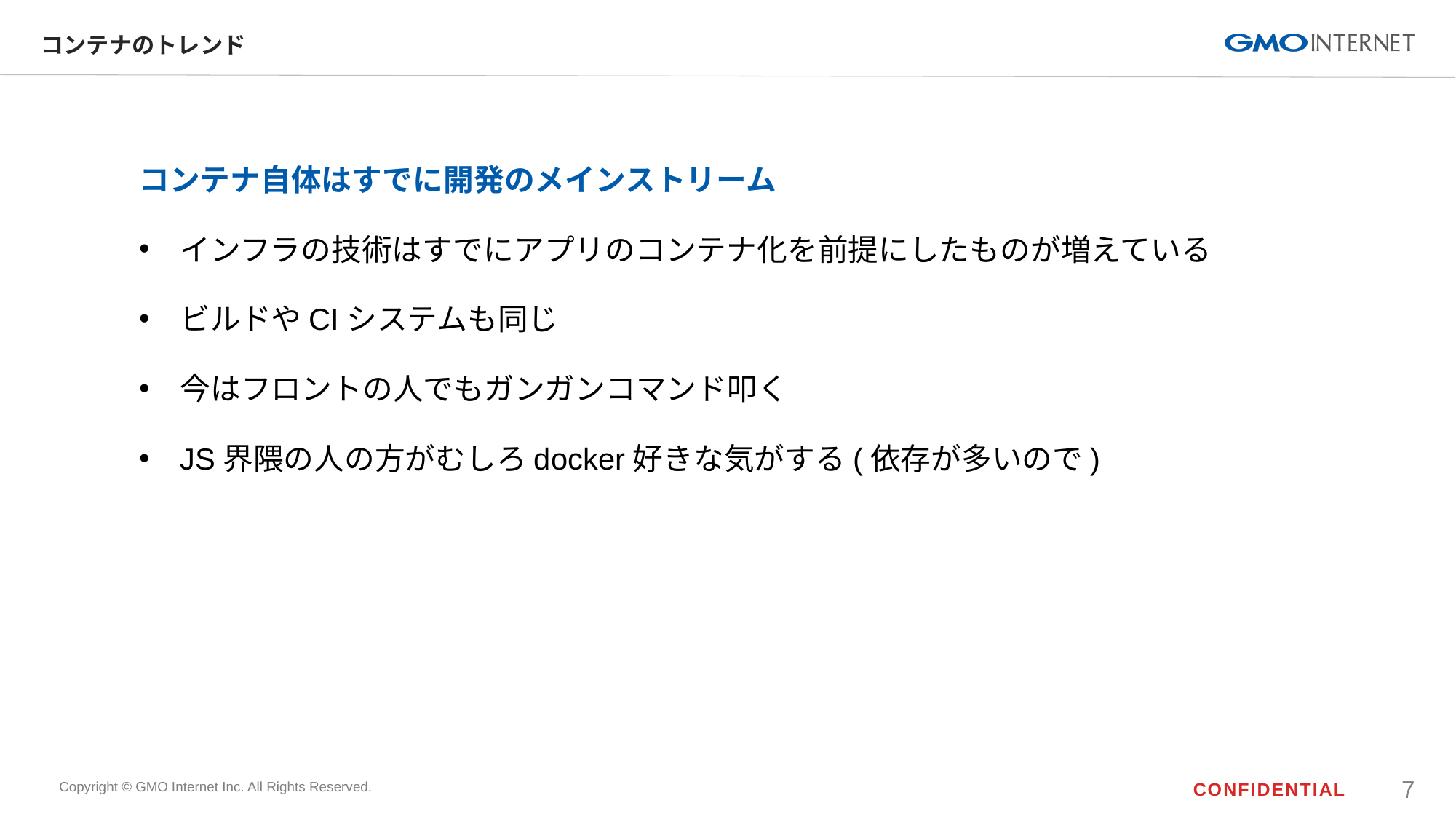

# コンテナのトレンド
コンテナ自体はすでに開発のメインストリーム
インフラの技術はすでにアプリのコンテナ化を前提にしたものが増えている
ビルドやCIシステムも同じ
今はフロントの人でもガンガンコマンド叩く
JS界隈の人の方がむしろdocker好きな気がする(依存が多いので)